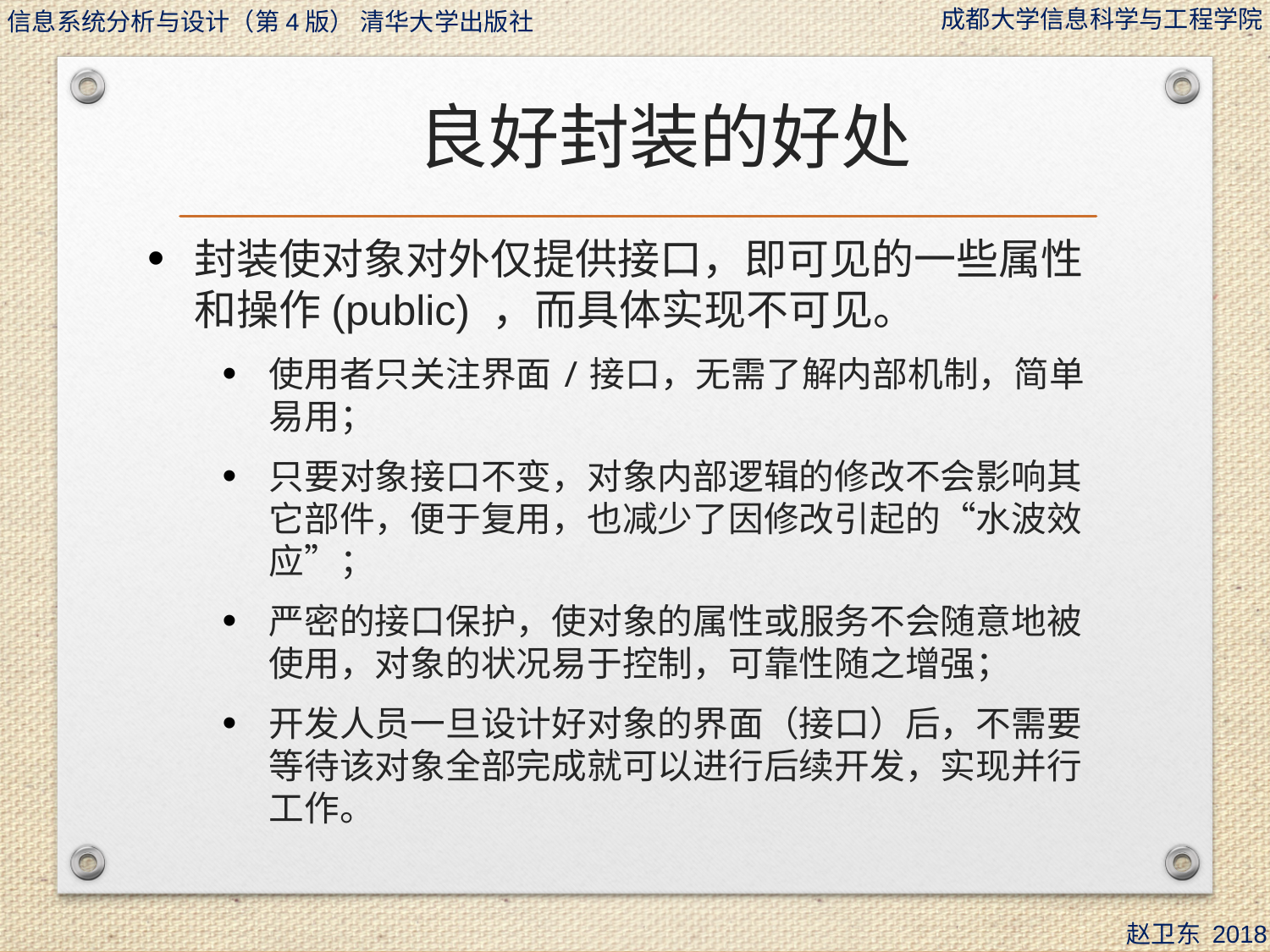

# 良好封装的好处
封装使对象对外仅提供接口，即可见的一些属性和操作(public) ，而具体实现不可见。
使用者只关注界面/接口，无需了解内部机制，简单易用；
只要对象接口不变，对象内部逻辑的修改不会影响其它部件，便于复用，也减少了因修改引起的“水波效应”；
严密的接口保护，使对象的属性或服务不会随意地被使用，对象的状况易于控制，可靠性随之增强；
开发人员一旦设计好对象的界面（接口）后，不需要等待该对象全部完成就可以进行后续开发，实现并行工作。